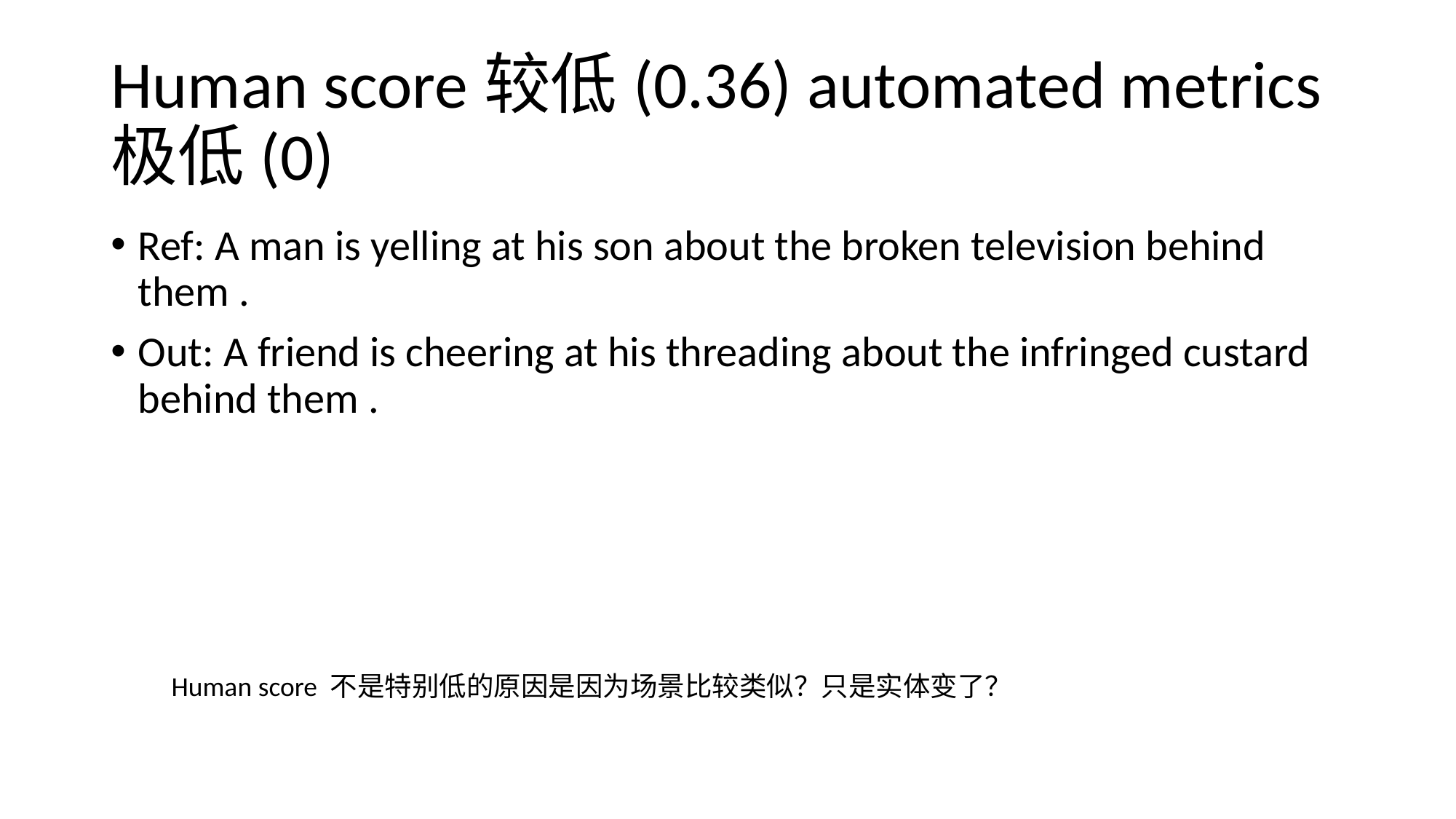

# Human score较低(0.36) automated metrics极低(0)
Ref: A man is yelling at his son about the broken television behind them .
Out: A friend is cheering at his threading about the infringed custard behind them .
Human score 不是特别低的原因是因为场景比较类似？只是实体变了？